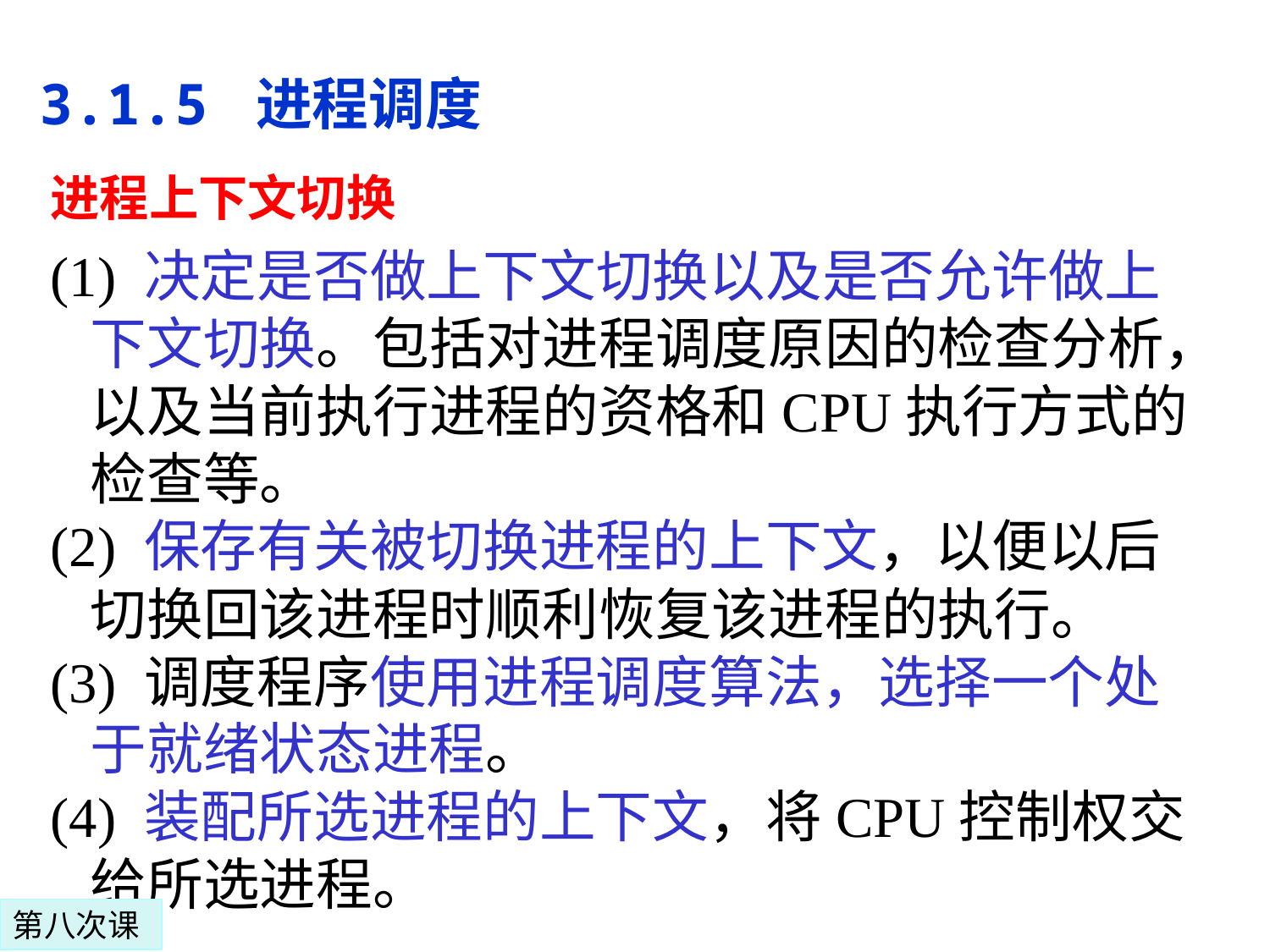

3.1.5 进程调度
进程上下文切换
(1) 决定是否做上下文切换以及是否允许做上下文切换。包括对进程调度原因的检查分析，以及当前执行进程的资格和CPU执行方式的检查等。
(2) 保存有关被切换进程的上下文，以便以后切换回该进程时顺利恢复该进程的执行。
(3) 调度程序使用进程调度算法，选择一个处于就绪状态进程。
(4) 装配所选进程的上下文，将CPU控制权交给所选进程。
第八次课